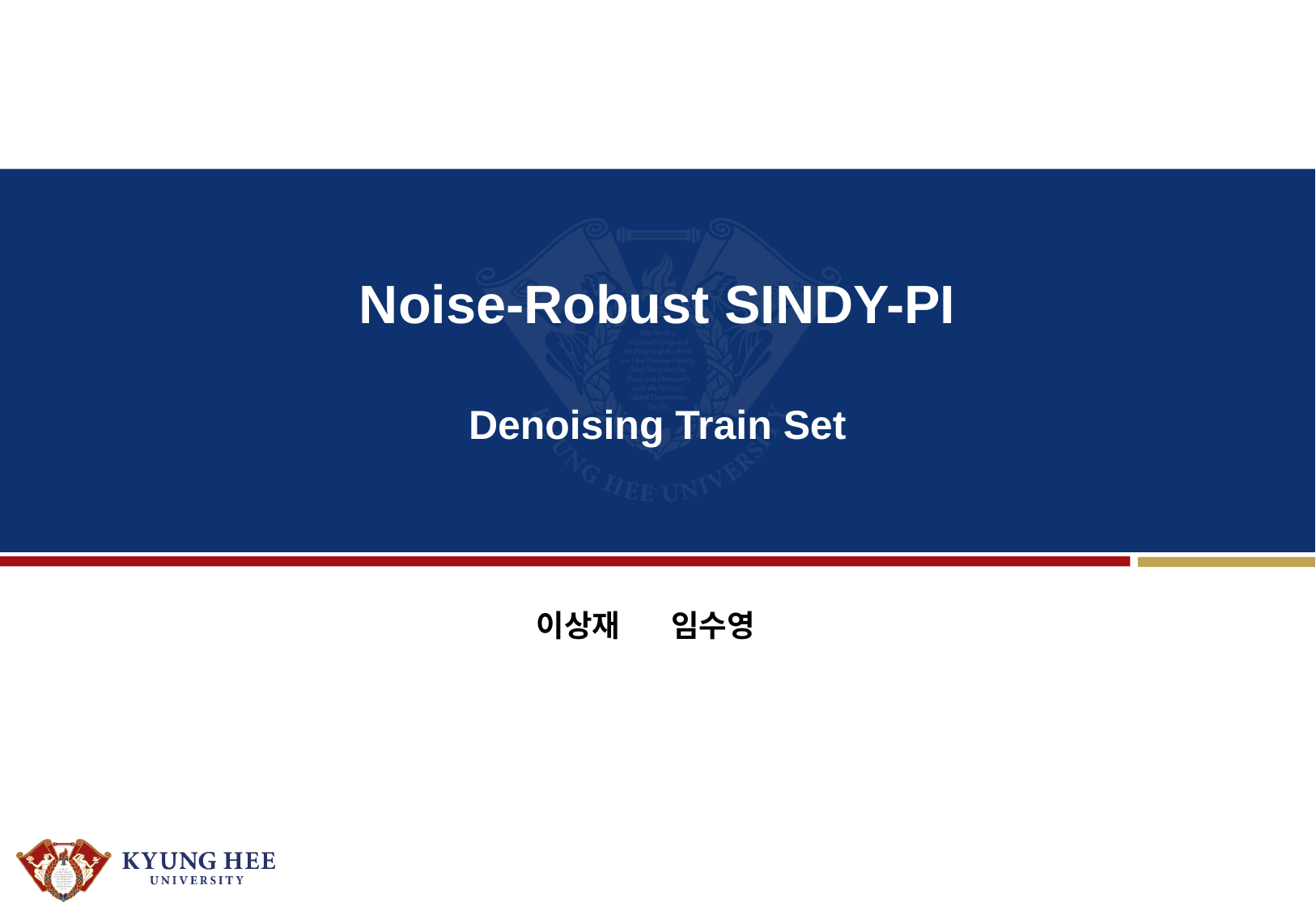

Noise-Robust SINDY-PI

Denoising Train Set
이상재      임수영